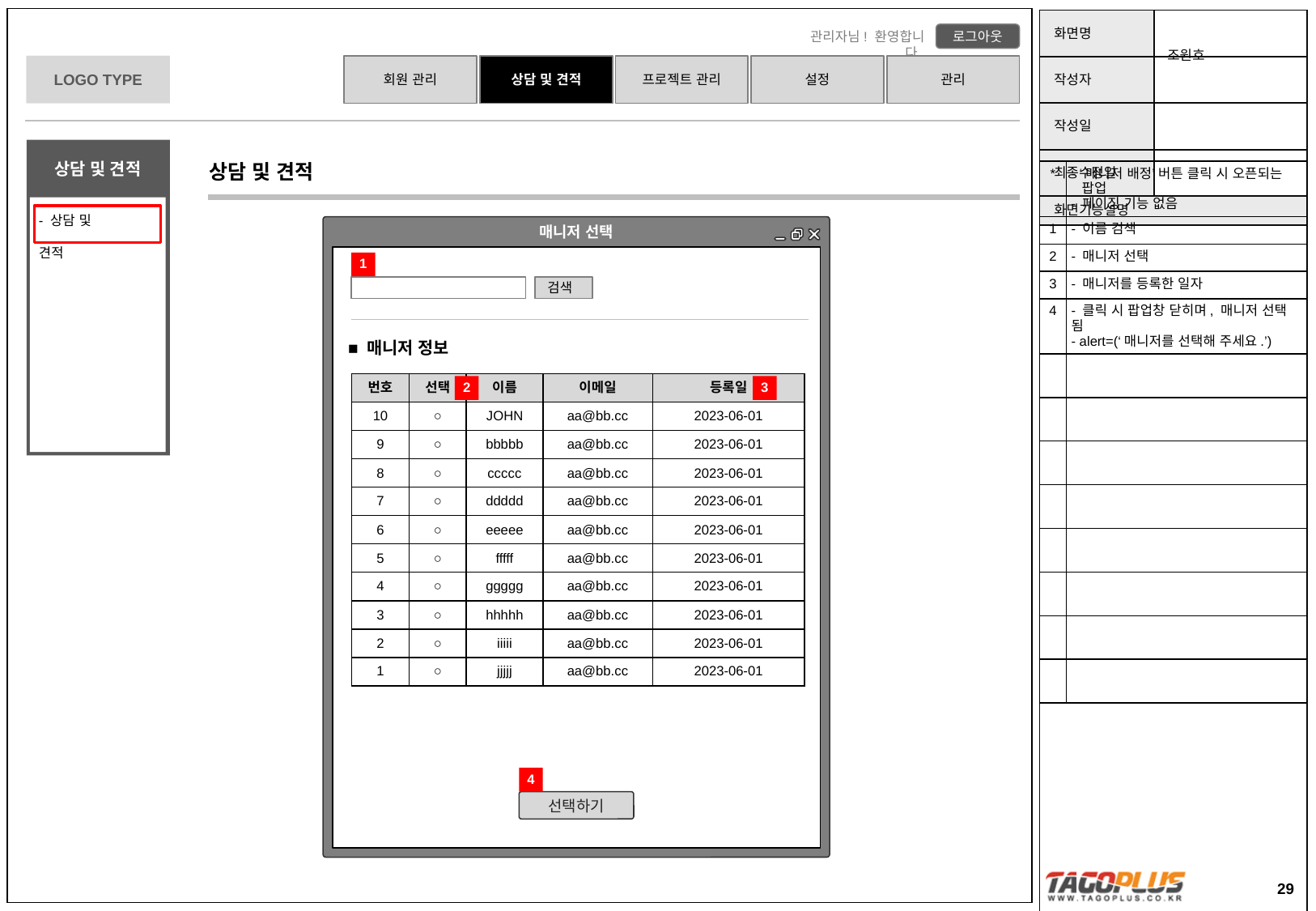

상담 및 견적
| \* | - ‘매니저 배정’ 버튼 클릭 시 오픈되는 팝업 - 페이징 기능 없음 |
| --- | --- |
| 1 | - 이름 검색 |
| 2 | - 매니저 선택 |
| 3 | - 매니저를 등록한 일자 |
| 4 | - 클릭 시 팝업창 닫히며, 매니저 선택 됨 - alert=(‘매니저를 선택해 주세요.’) |
|  |  |
|  |  |
|  |  |
|  |  |
|  |  |
|  |  |
|  |  |
|  |  |

매니저 선택

1

검색
■ 매니저 정보
| 번호 | 선택 | 이름 | 이메일 | 등록일 |
| --- | --- | --- | --- | --- |
| 10 | ○ | JOHN | aa@bb.cc | 2023-06-01 |
| 9 | ○ | bbbbb | aa@bb.cc | 2023-06-01 |
| 8 | ○ | ccccc | aa@bb.cc | 2023-06-01 |
| 7 | ○ | ddddd | aa@bb.cc | 2023-06-01 |
| 6 | ○ | eeeee | aa@bb.cc | 2023-06-01 |
| 5 | ○ | fffff | aa@bb.cc | 2023-06-01 |
| 4 | ○ | ggggg | aa@bb.cc | 2023-06-01 |
| 3 | ○ | hhhhh | aa@bb.cc | 2023-06-01 |
| 2 | ○ | iiiii | aa@bb.cc | 2023-06-01 |
| 1 | ○ | jjjjj | aa@bb.cc | 2023-06-01 |
2
3
4
선택하기